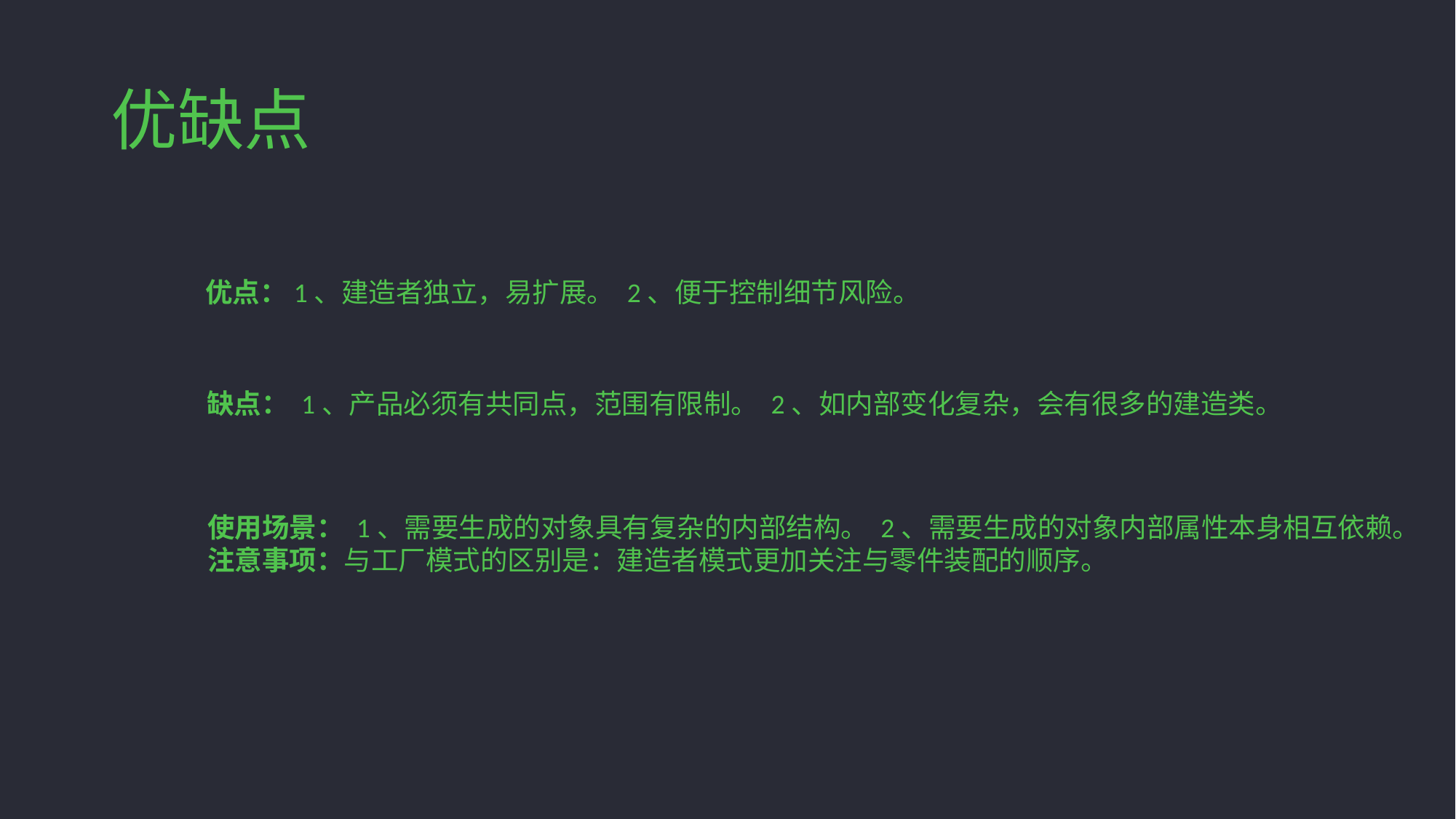

# 优缺点
优点：1、建造者独立，易扩展。 2、便于控制细节风险。
缺点： 1、产品必须有共同点，范围有限制。 2、如内部变化复杂，会有很多的建造类。
使用场景： 1、需要生成的对象具有复杂的内部结构。 2、需要生成的对象内部属性本身相互依赖。
注意事项：与工厂模式的区别是：建造者模式更加关注与零件装配的顺序。